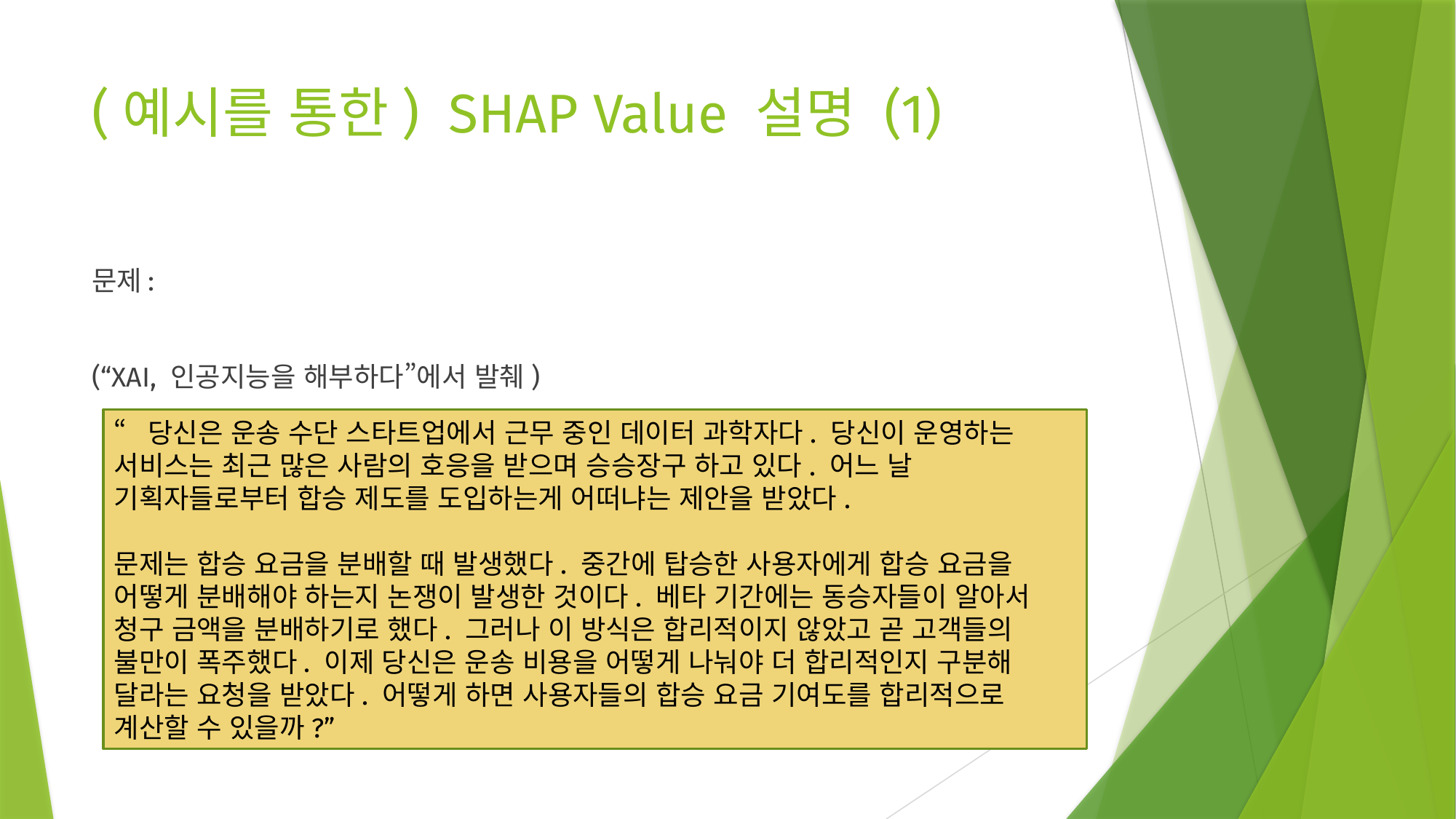

# (예시를 통한)  SHAP Value 설명 (1)
문제:

(“XAI, 인공지능을 해부하다”에서 발췌)
“당신은 운송 수단 스타트업에서 근무 중인 데이터 과학자다. 당신이 운영하는 서비스는 최근 많은 사람의 호응을 받으며 승승장구 하고 있다. 어느 날 기획자들로부터 합승 제도를 도입하는게 어떠냐는 제안을 받았다.

문제는 합승 요금을 분배할 때 발생했다. 중간에 탑승한 사용자에게 합승 요금을 어떻게 분배해야 하는지 논쟁이 발생한 것이다. 베타 기간에는 동승자들이 알아서 청구 금액을 분배하기로 했다. 그러나 이 방식은 합리적이지 않았고 곧 고객들의 불만이 폭주했다. 이제 당신은 운송 비용을 어떻게 나눠야 더 합리적인지 구분해 달라는 요청을 받았다. 어떻게 하면 사용자들의 합승 요금 기여도를 합리적으로 계산할 수 있을까?”